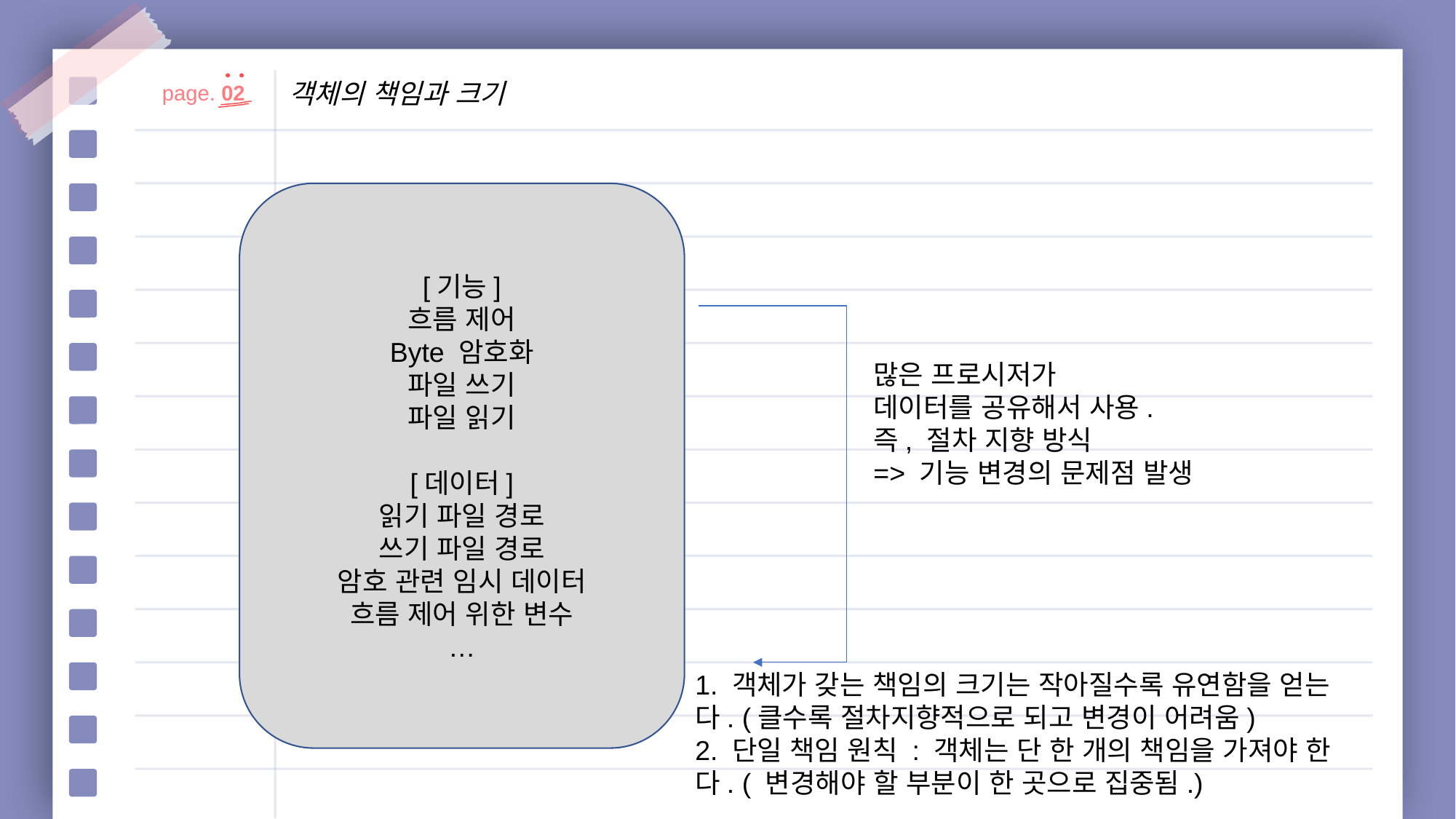

객체의 책임과 크기

page. 02
[기능]
흐름 제어
Byte 암호화
파일 쓰기
파일 읽기

[데이터]
읽기 파일 경로
쓰기 파일 경로
암호 관련 임시 데이터
흐름 제어 위한 변수
…
많은 프로시저가
데이터를 공유해서 사용.
즉, 절차 지향 방식
=> 기능 변경의 문제점 발생
1. 객체가 갖는 책임의 크기는 작아질수록 유연함을 얻는다. (클수록 절차지향적으로 되고 변경이 어려움)
2. 단일 책임 원칙 : 객체는 단 한 개의 책임을 가져야 한다. ( 변경해야 할 부분이 한 곳으로 집중됨.)